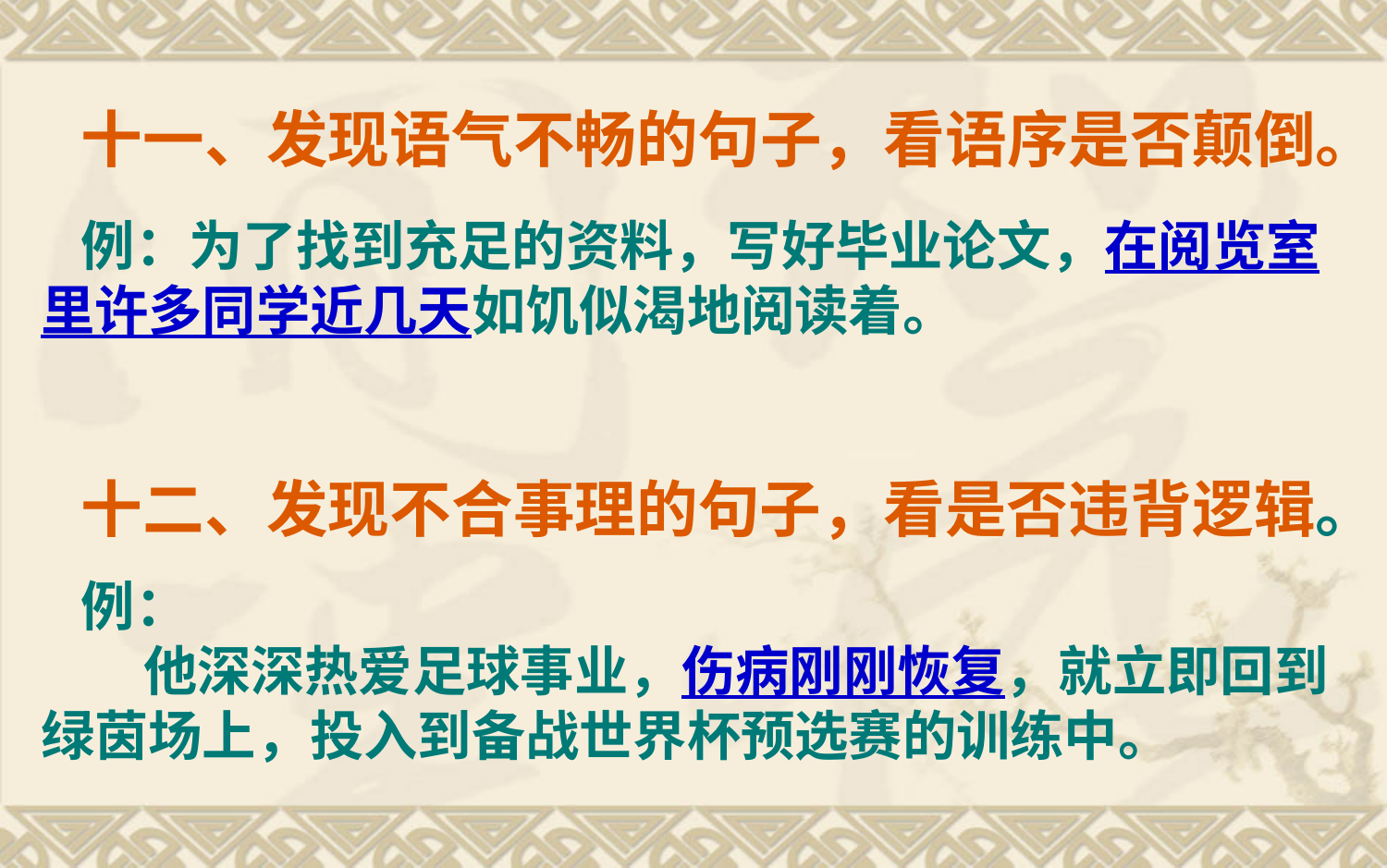

十一、发现语气不畅的句子，看语序是否颠倒。

例：为了找到充足的资料，写好毕业论文，在阅览室里许多同学近几天如饥似渴地阅读着。

十二、发现不合事理的句子，看是否违背逻辑。

例：
    他深深热爱足球事业，伤病刚刚恢复，就立即回到绿茵场上，投入到备战世界杯预选赛的训练中。